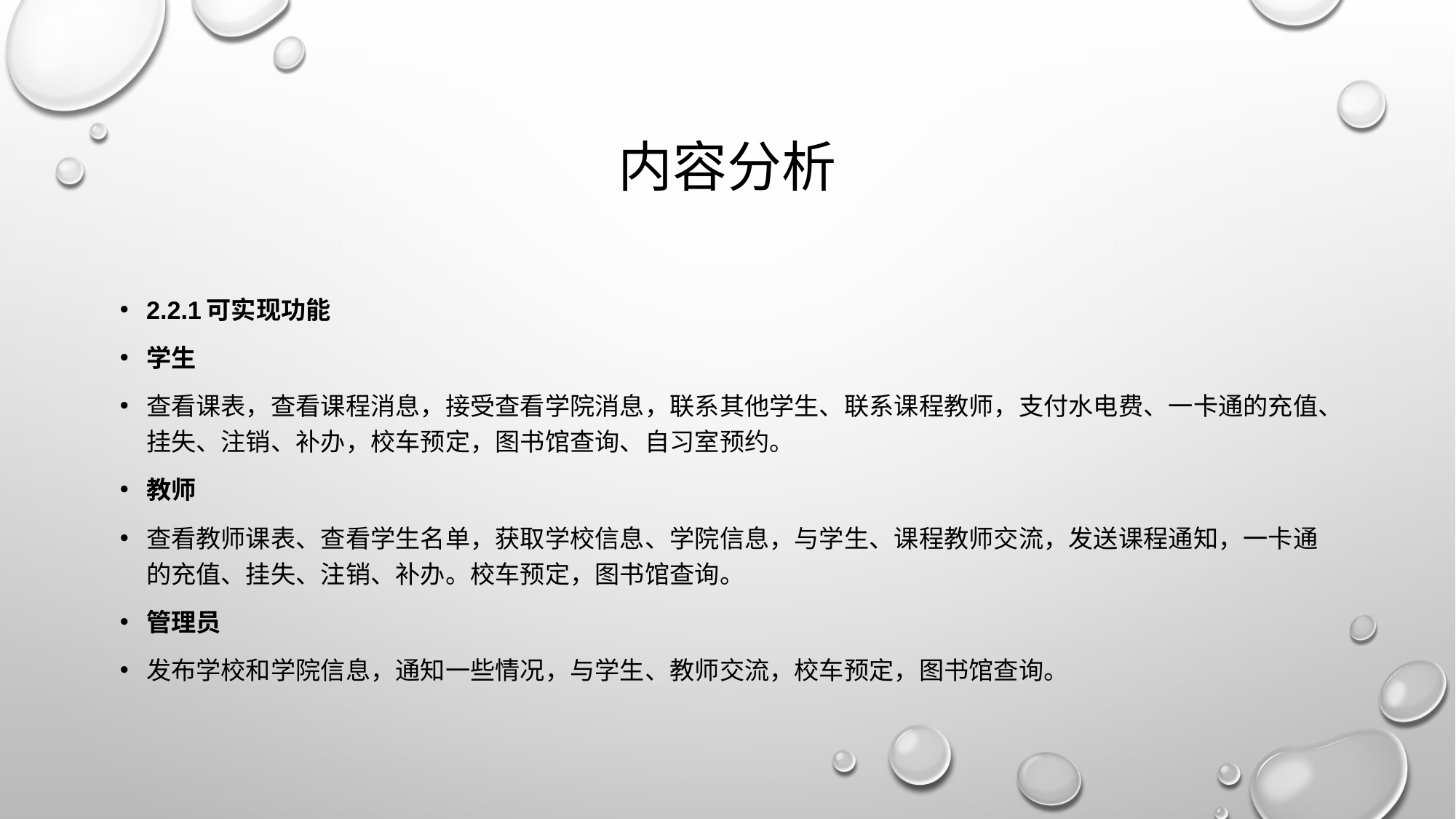

# 内容分析
2.2.1可实现功能
学生
查看课表，查看课程消息，接受查看学院消息，联系其他学生、联系课程教师，支付水电费、一卡通的充值、挂失、注销、补办，校车预定，图书馆查询、自习室预约。
教师
查看教师课表、查看学生名单，获取学校信息、学院信息，与学生、课程教师交流，发送课程通知，一卡通的充值、挂失、注销、补办。校车预定，图书馆查询。
管理员
发布学校和学院信息，通知一些情况，与学生、教师交流，校车预定，图书馆查询。